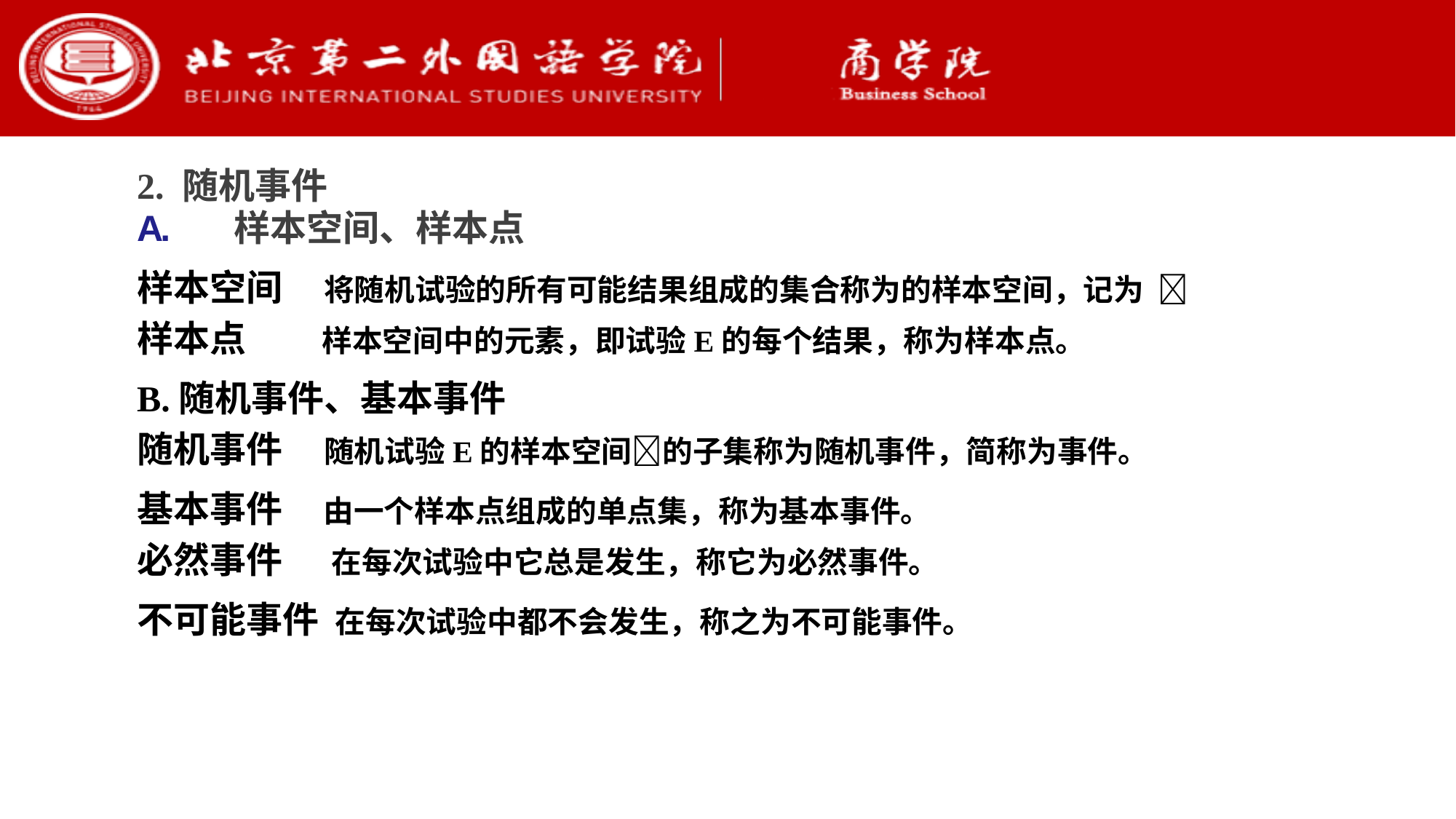

2. 随机事件
样本空间、样本点
样本空间      将随机试验的所有可能结果组成的集合称为的样本空间，记为  Ω
样本点           样本空间中的元素，即试验E的每个结果，称为样本点。
B.随机事件、基本事件
随机事件      随机试验E的样本空间Ω的子集称为随机事件，简称为事件。
基本事件     由一个样本点组成的单点集，称为基本事件。
必然事件      在每次试验中它总是发生，称它为必然事件。
不可能事件  在每次试验中都不会发生，称之为不可能事件。